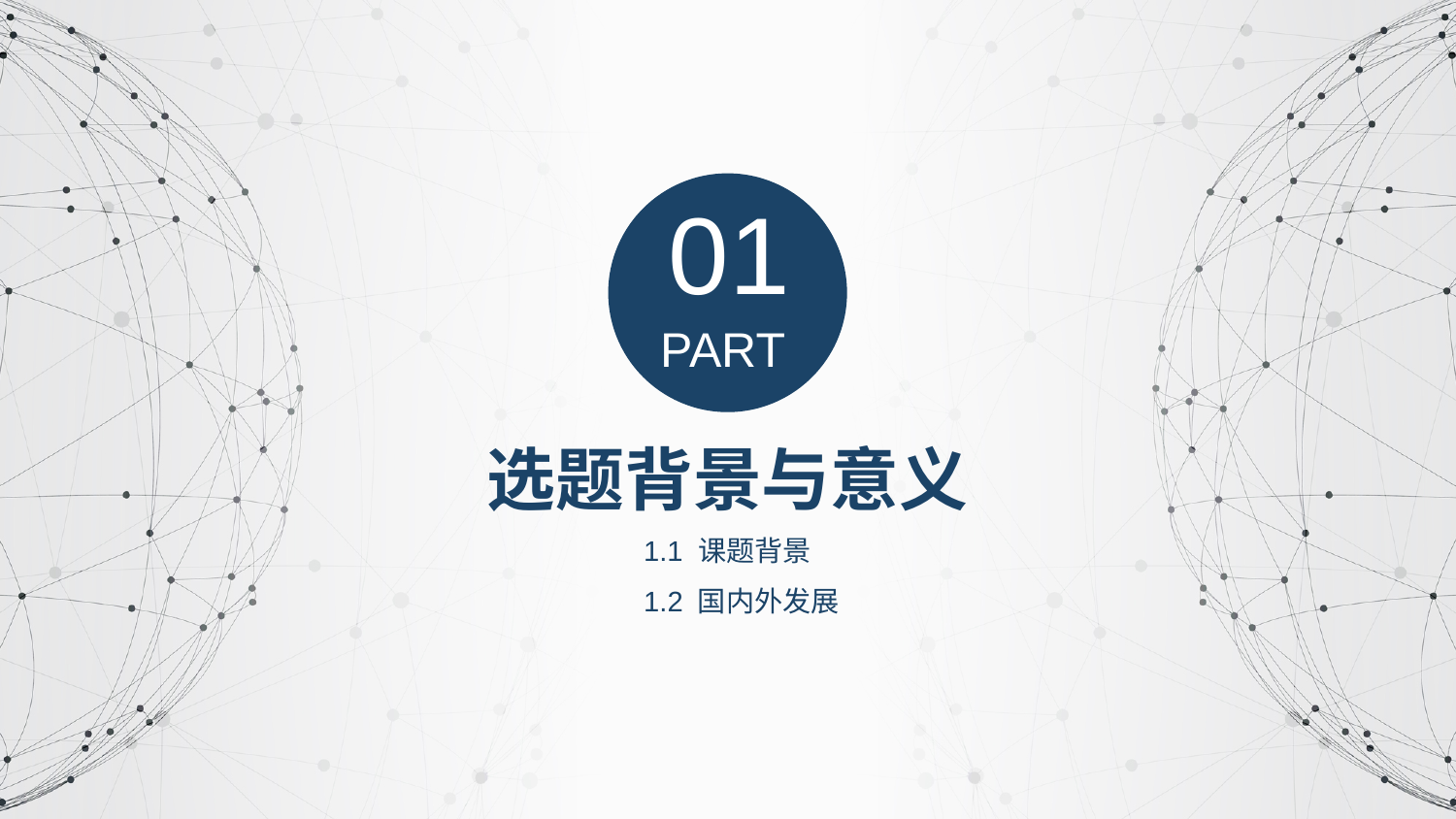

01
PART
选题背景与意义
1.1 课题背景
1.2 国内外发展